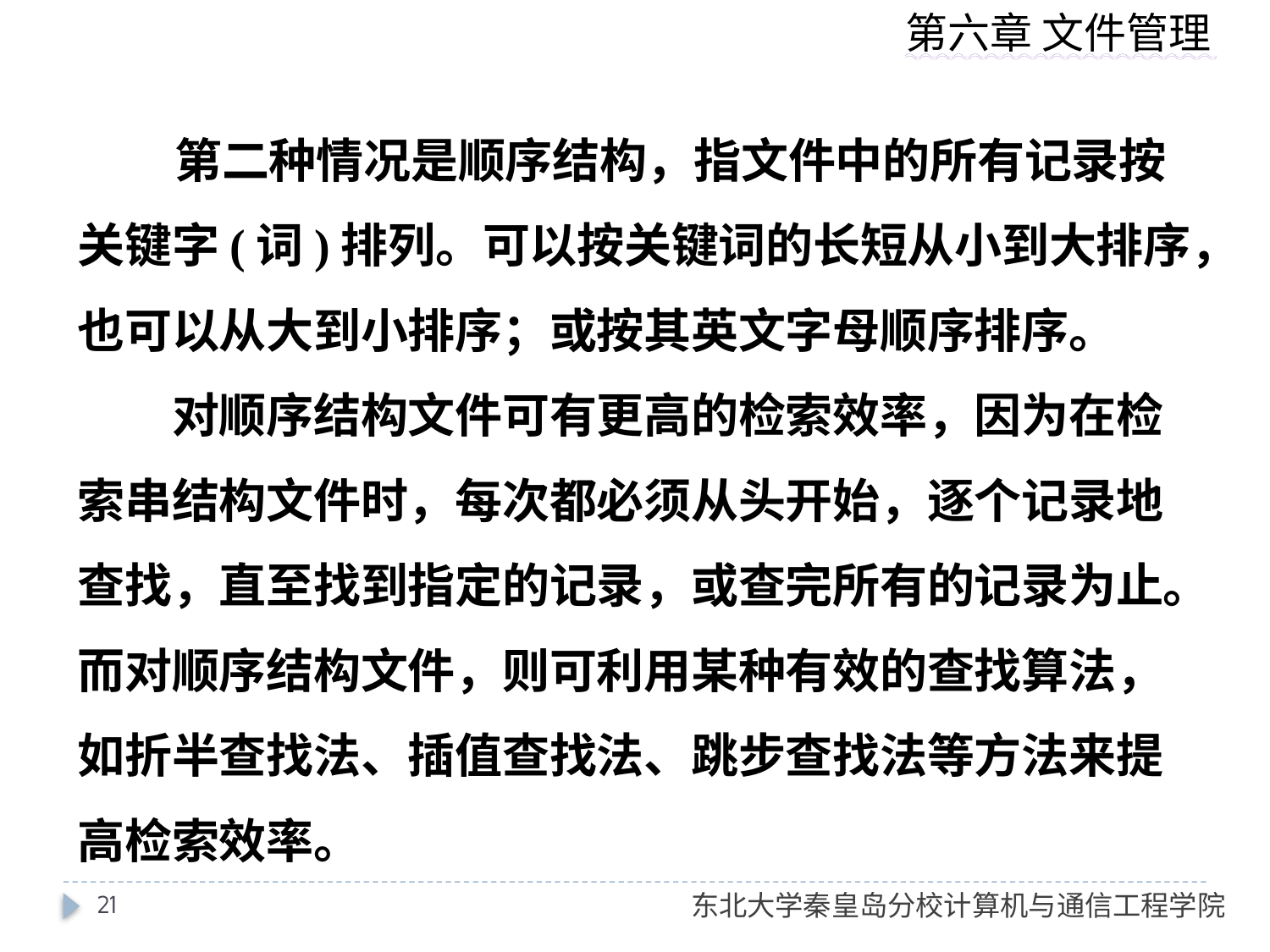

第二种情况是顺序结构，指文件中的所有记录按关键字(词)排列。可以按关键词的长短从小到大排序，也可以从大到小排序；或按其英文字母顺序排序。
　　对顺序结构文件可有更高的检索效率，因为在检索串结构文件时，每次都必须从头开始，逐个记录地查找，直至找到指定的记录，或查完所有的记录为止。而对顺序结构文件，则可利用某种有效的查找算法，如折半查找法、插值查找法、跳步查找法等方法来提高检索效率。

21